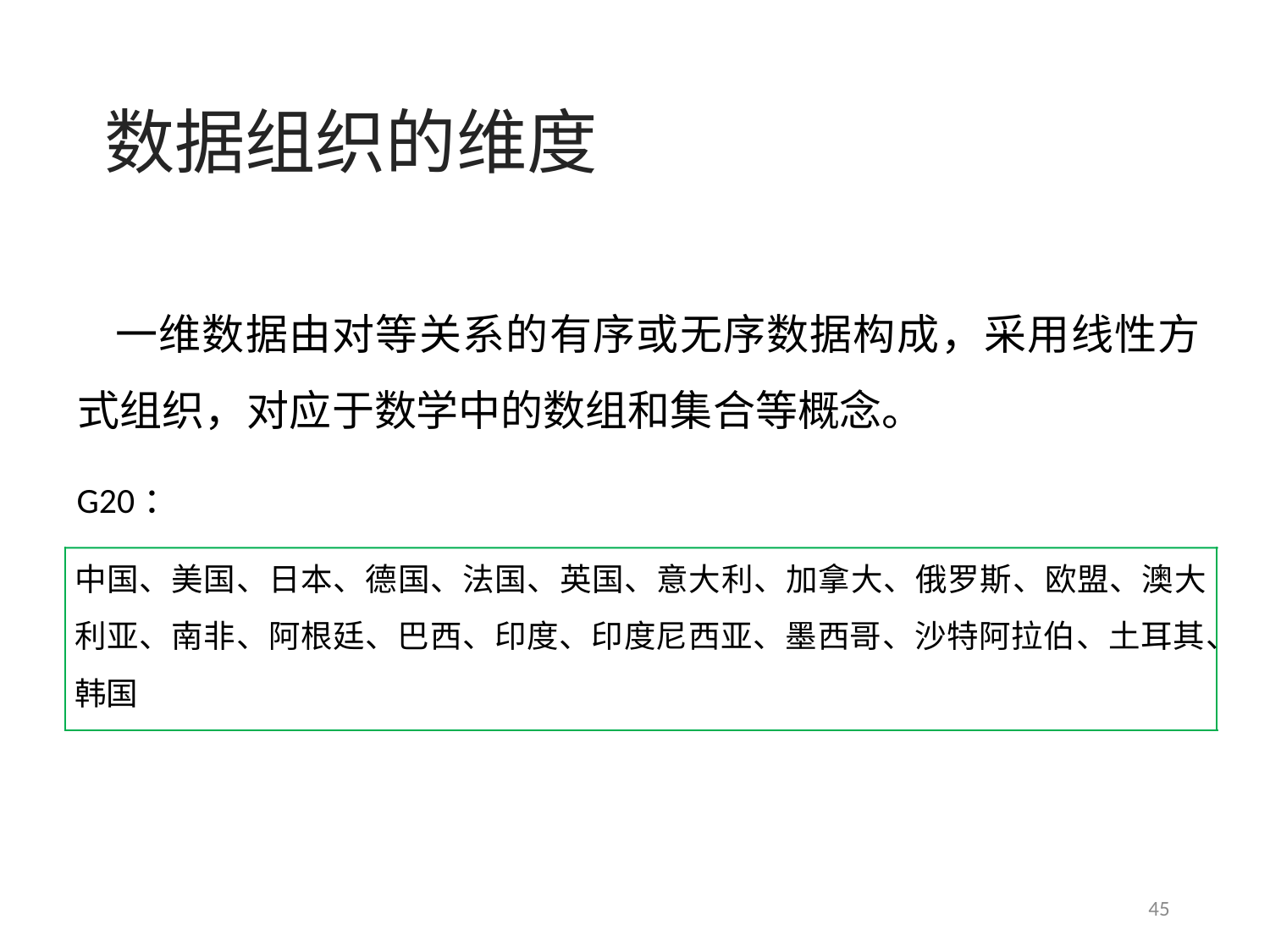

# 数据组织的维度
一维数据由对等关系的有序或无序数据构成，采用线性方 式组织，对应于数学中的数组和集合等概念。
G20：
中国、美国、日本、德国、法国、英国、意大利、加拿大、俄罗斯、欧盟、澳大 利亚、南非、阿根廷、巴西、印度、印度尼西亚、墨西哥、沙特阿拉伯、土耳其、 韩国

45